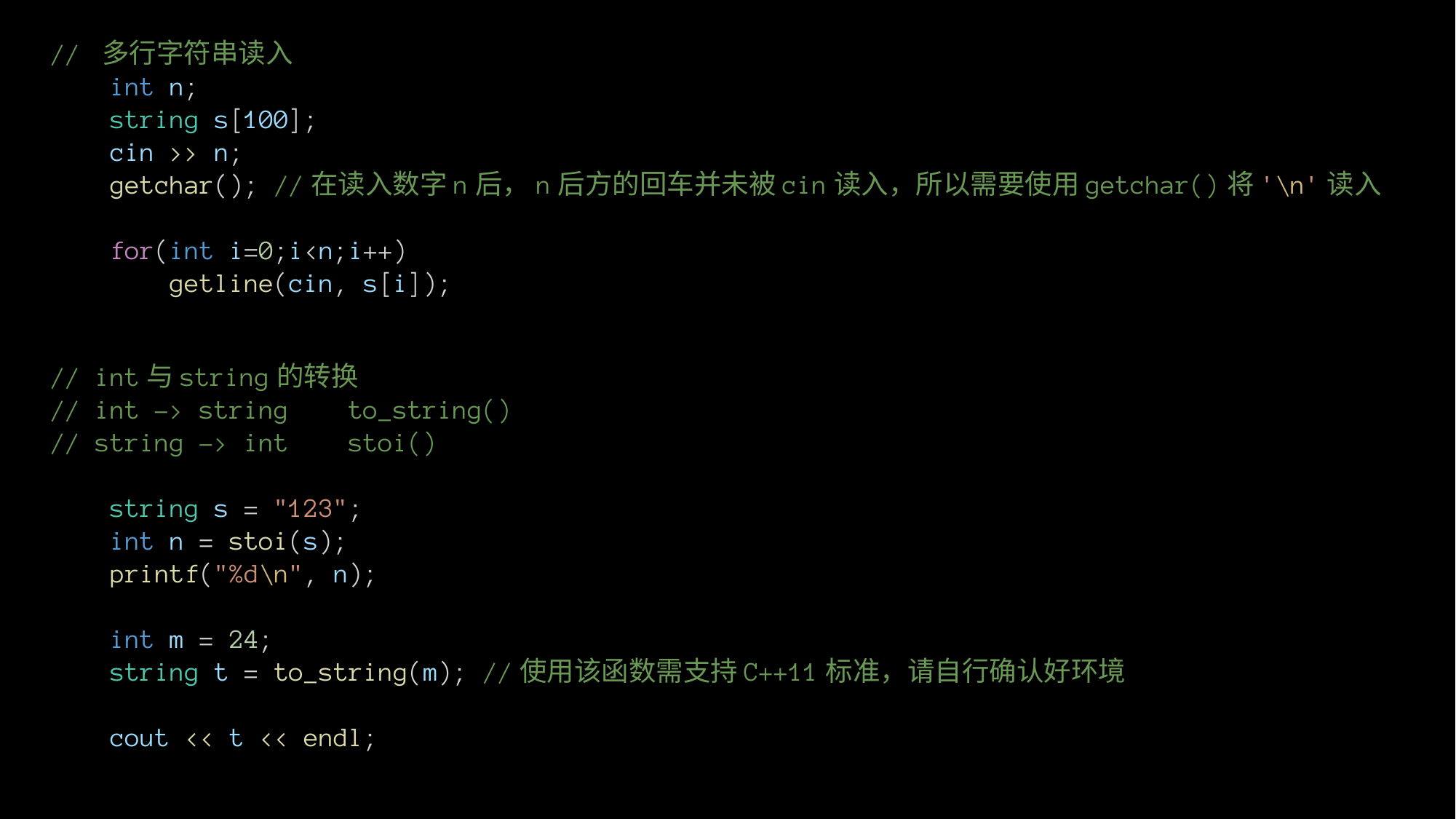

// 多行字符串读入
    int n;
    string s[100];
    cin >> n;
    getchar(); //在读入数字n后，n后方的回车并未被cin读入，所以需要使用getchar()将'\n'读入

    for(int i=0;i<n;i++)
        getline(cin, s[i]);
// int与string的转换
// int -> string    to_string()
// string -> int    stoi()

    string s = "123";
    int n = stoi(s);
    printf("%d\n", n);

    int m = 24;
    string t = to_string(m); //使用该函数需支持C++11标准，请自行确认好环境

    cout << t << endl;